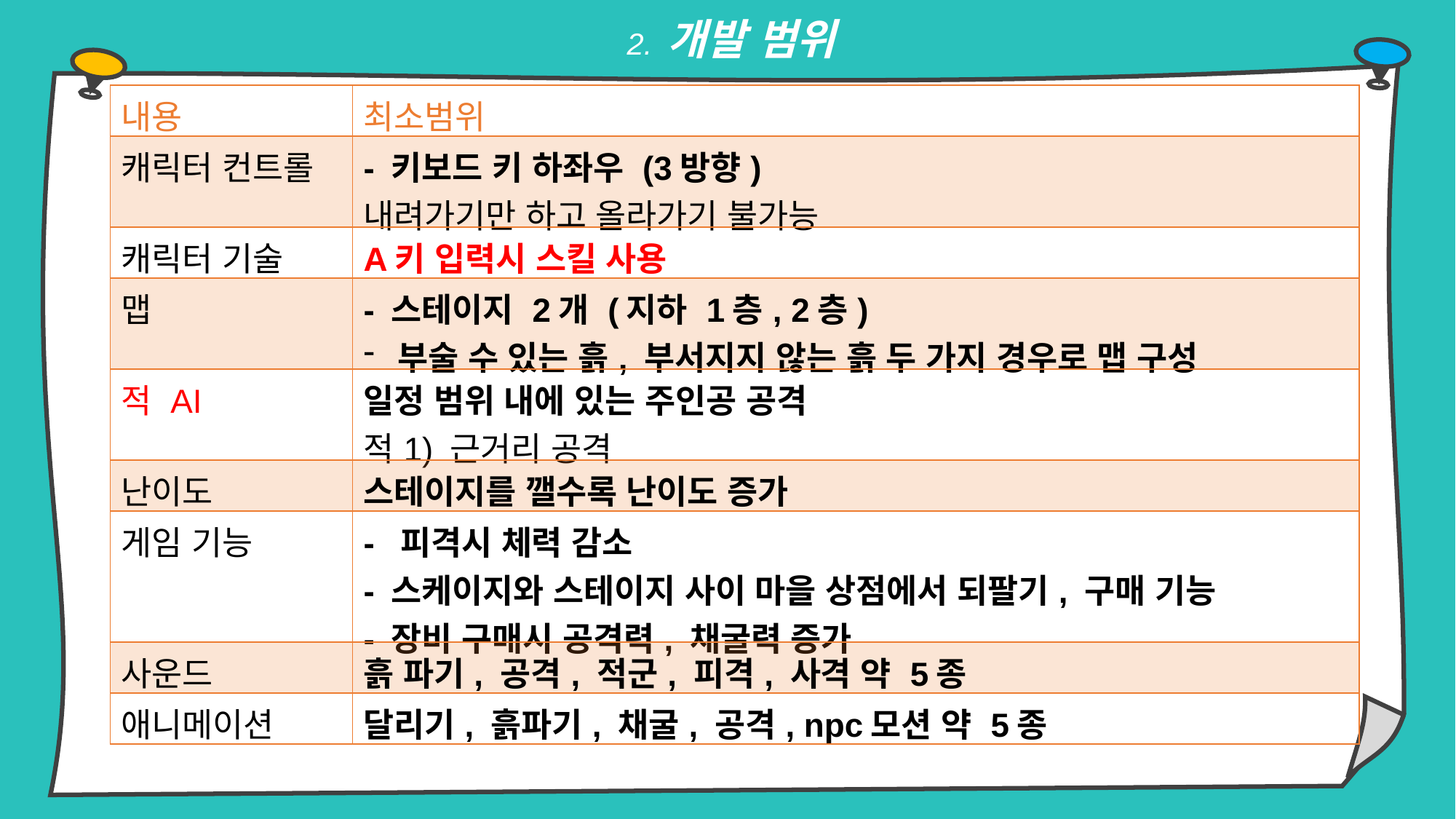

2. 개발 범위

| 내용 | 최소범위 |
| --- | --- |
| 캐릭터 컨트롤 | - 키보드 키 하좌우 (3방향) 내려가기만 하고 올라가기 불가능 |
| 캐릭터 기술 | A키 입력시 스킬 사용 |
| 맵 | - 스테이지 2개 (지하 1층, 2층) 부술 수 있는 흙, 부서지지 않는 흙 두 가지 경우로 맵 구성 |
| 적 AI | 일정 범위 내에 있는 주인공 공격 적1) 근거리 공격 |
| 난이도 | 스테이지를 깰수록 난이도 증가 |
| 게임 기능 | - 피격시 체력 감소 - 스케이지와 스테이지 사이 마을 상점에서 되팔기, 구매 기능 - 장비 구매시 공격력, 채굴력 증가 |
| 사운드 | 흙 파기, 공격, 적군, 피격, 사격 약 5종 |
| 애니메이션 | 달리기, 흙파기, 채굴, 공격, npc모션 약 5종 |